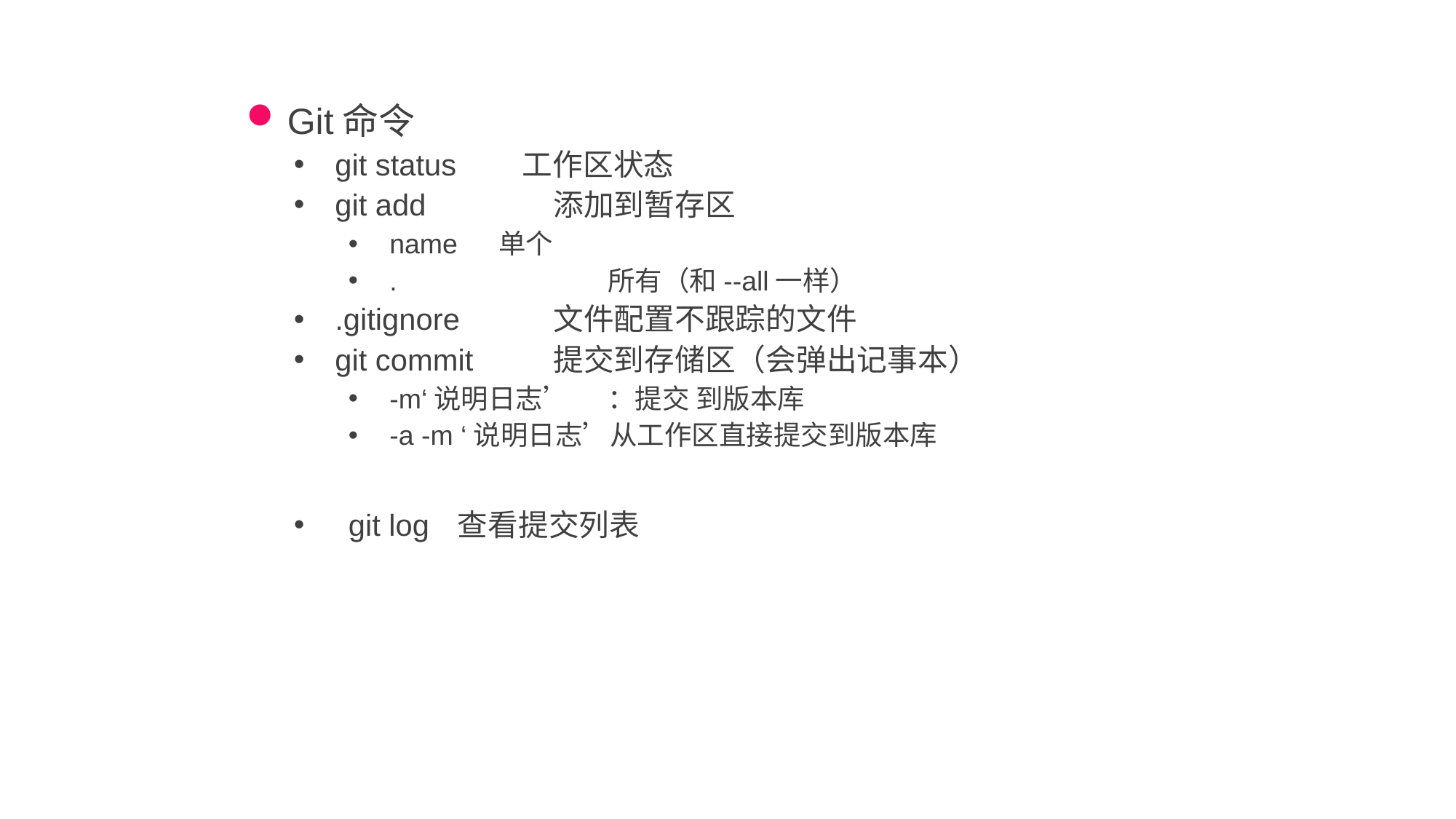

Git命令
git status       工作区状态
git add		添加到暂存区
name	单个
.		所有（和--all一样）
.gitignore 	文件配置不跟踪的文件
git commit	提交到存储区（会弹出记事本）
-m‘说明日志’	：提交 到版本库
-a -m ‘说明日志’从工作区直接提交到版本库

git log 	查看提交列表